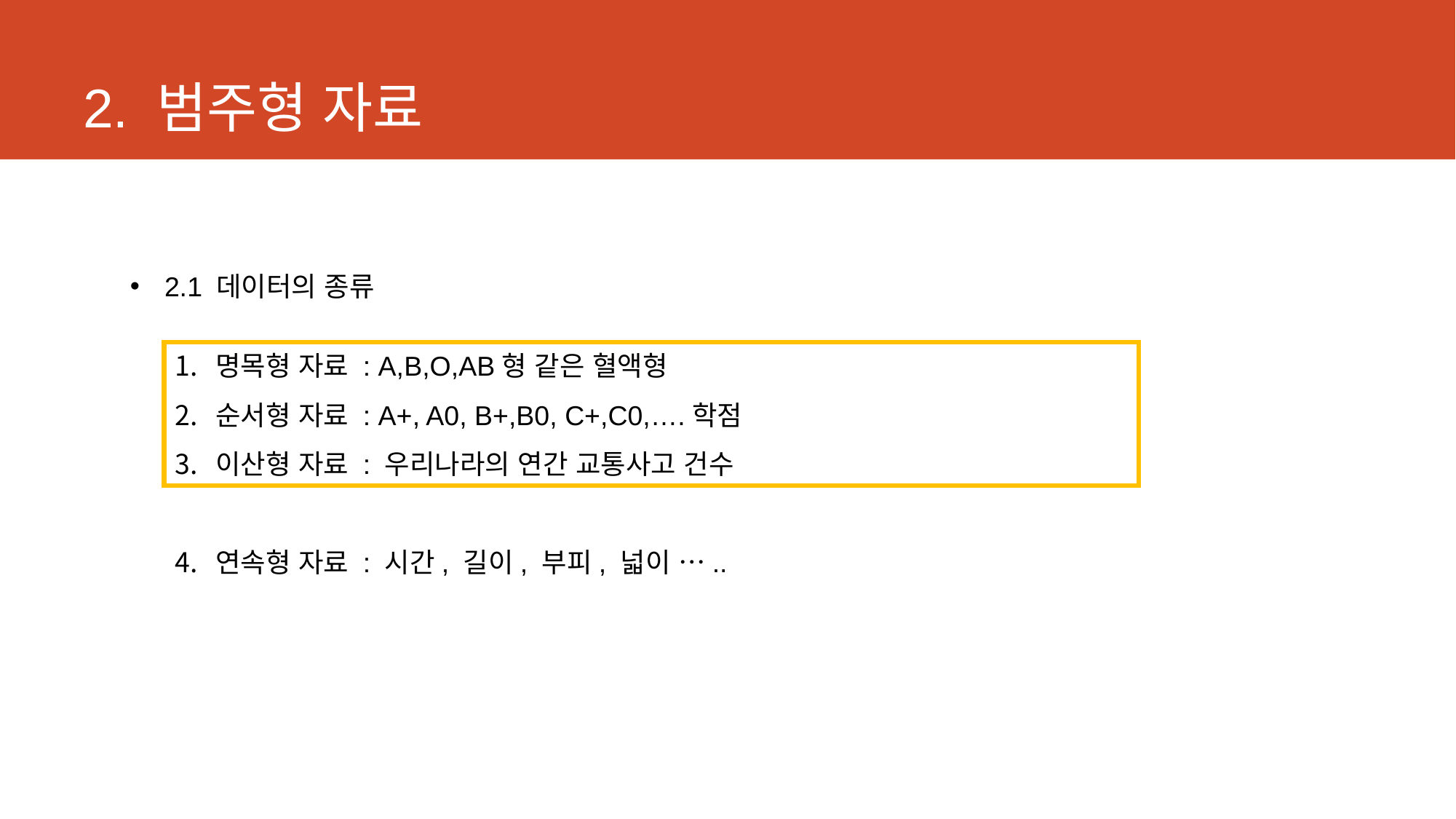

# 2. 범주형 자료
2.1 데이터의 종류
명목형 자료 : A,B,O,AB형 같은 혈액형
순서형 자료 : A+, A0, B+,B0, C+,C0,….학점
이산형 자료 : 우리나라의 연간 교통사고 건수

연속형 자료 : 시간, 길이, 부피, 넓이 …..